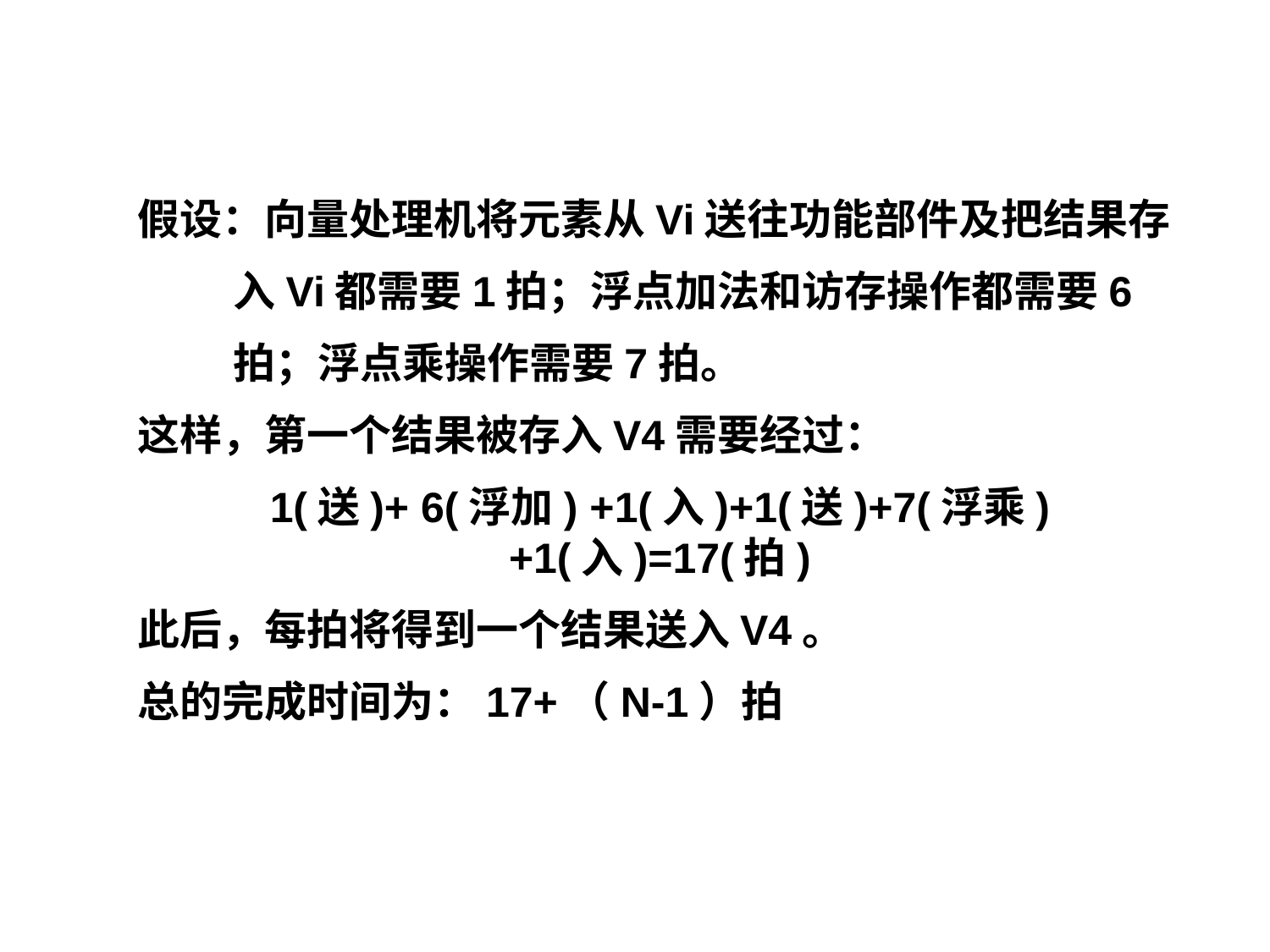

假设：向量处理机将元素从Vi送往功能部件及把结果存
         入Vi都需要1拍；浮点加法和访存操作都需要6
         拍；浮点乘操作需要7拍。
这样，第一个结果被存入V4需要经过：
1(送)+ 6(浮加) +1(入)+1(送)+7(浮乘)+1(入)=17(拍)
此后，每拍将得到一个结果送入V4。
总的完成时间为：17+（N-1）拍